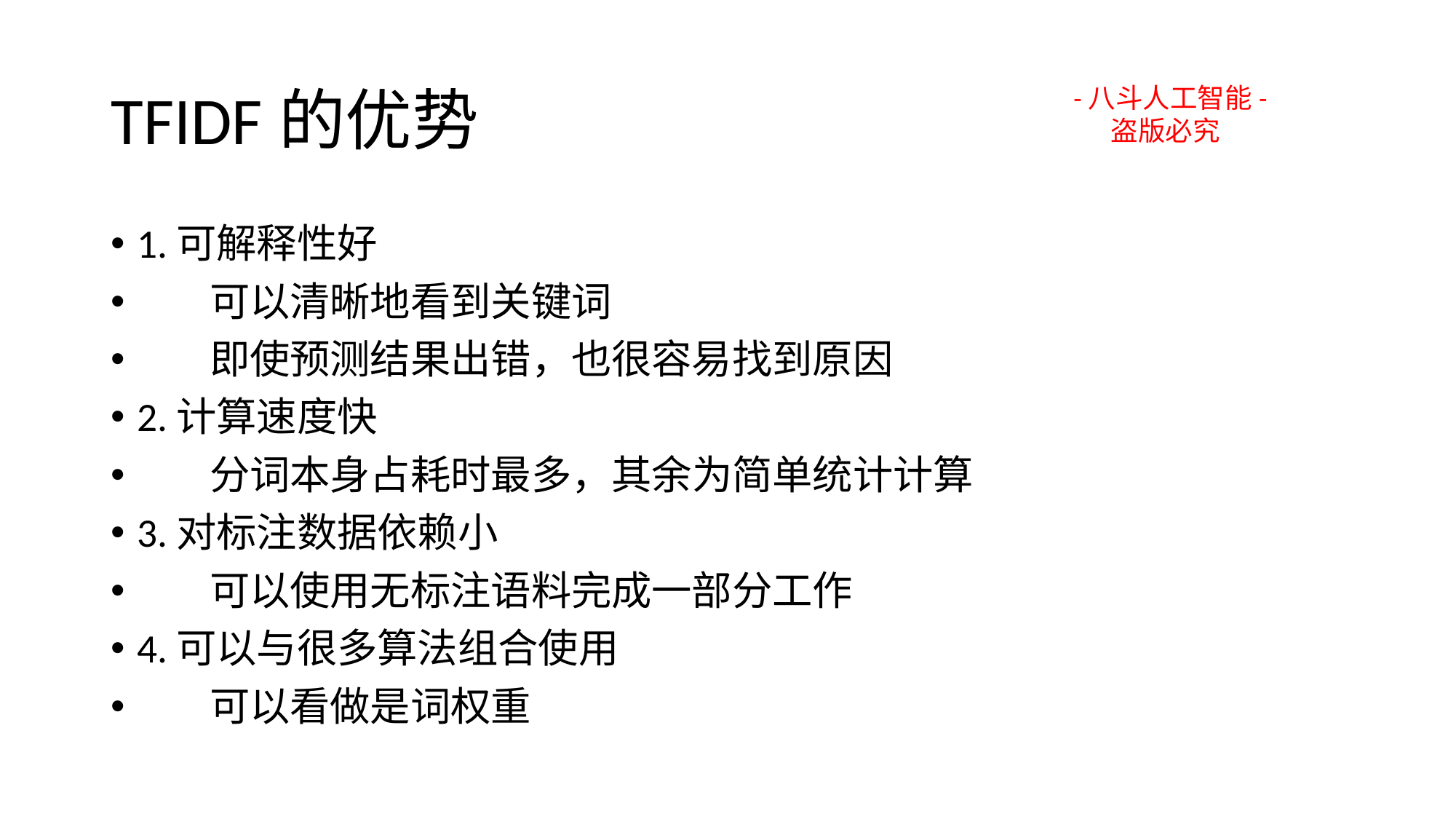

# TFIDF的优势
-八斗人工智能-
     盗版必究
1.可解释性好
       可以清晰地看到关键词
       即使预测结果出错，也很容易找到原因
2.计算速度快
       分词本身占耗时最多，其余为简单统计计算
3.对标注数据依赖小
       可以使用无标注语料完成一部分工作
4.可以与很多算法组合使用
       可以看做是词权重